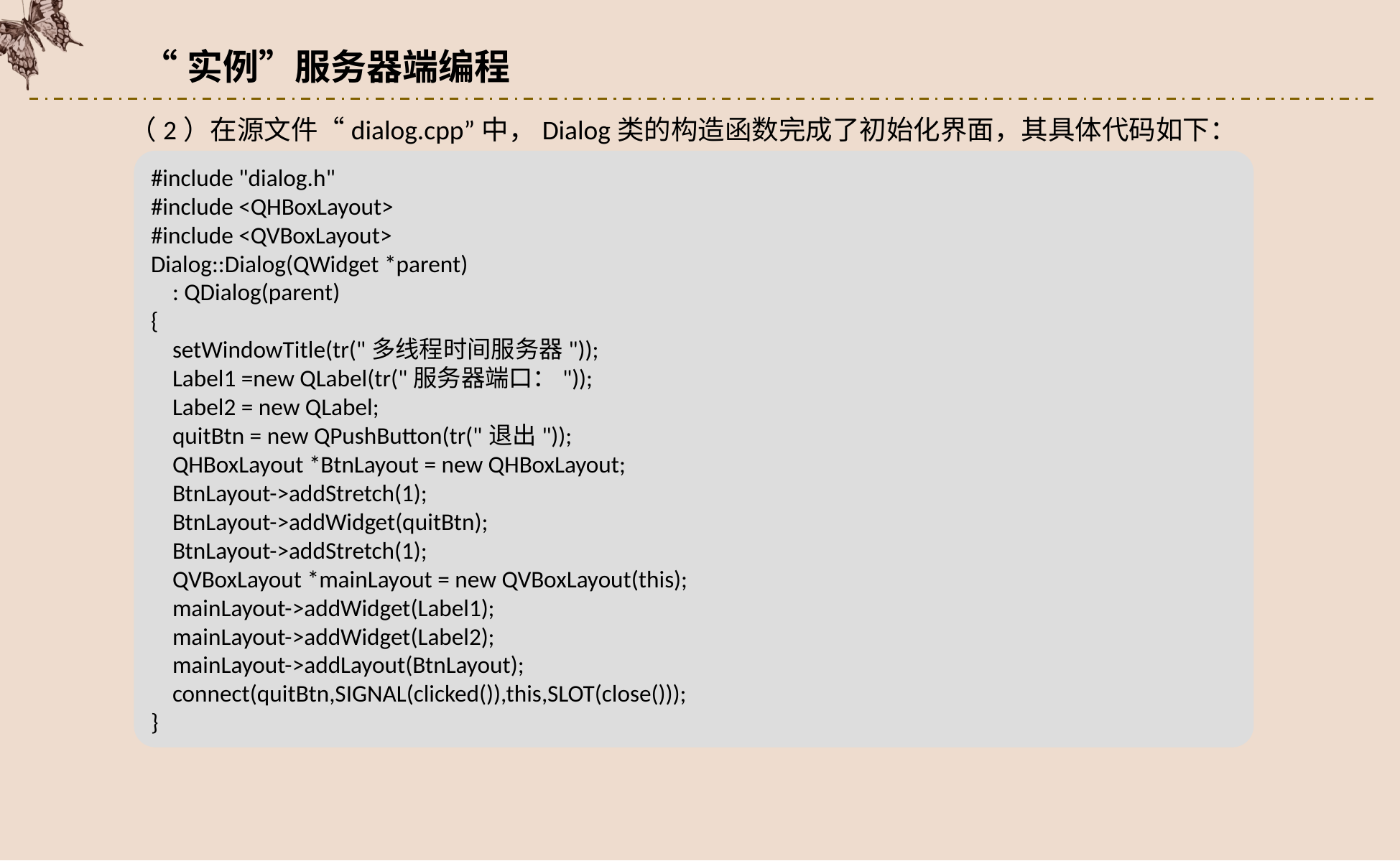

“实例”服务器端编程
（2）在源文件“dialog.cpp”中，Dialog类的构造函数完成了初始化界面，其具体代码如下：
#include "dialog.h"
#include <QHBoxLayout>
#include <QVBoxLayout>
Dialog::Dialog(QWidget *parent)
    : QDialog(parent)
{
    setWindowTitle(tr("多线程时间服务器"));
    Label1 =new QLabel(tr("服务器端口："));
    Label2 = new QLabel;
    quitBtn = new QPushButton(tr("退出"));
    QHBoxLayout *BtnLayout = new QHBoxLayout;
    BtnLayout->addStretch(1);
    BtnLayout->addWidget(quitBtn);
    BtnLayout->addStretch(1);
    QVBoxLayout *mainLayout = new QVBoxLayout(this);
    mainLayout->addWidget(Label1);
    mainLayout->addWidget(Label2);
    mainLayout->addLayout(BtnLayout);
    connect(quitBtn,SIGNAL(clicked()),this,SLOT(close()));
}